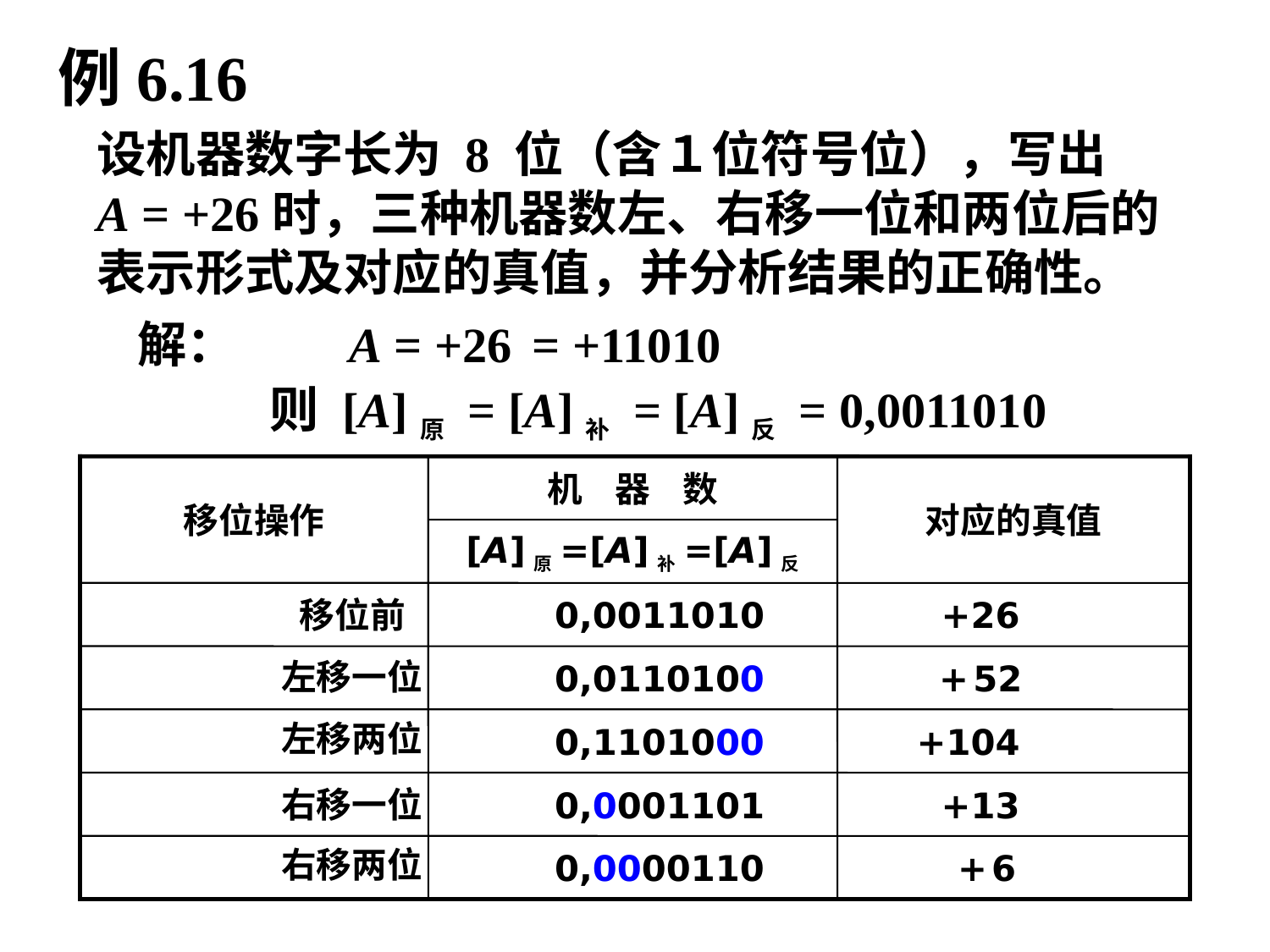

例6.16
设机器数字长为 8 位（含１位符号位），写出
A = +26时，三种机器数左、右移一位和两位后的表示形式及对应的真值，并分析结果的正确性。
解：
A = +26
= +11010
则 [A]原 = [A]补 = [A]反 = 0,0011010
移位操作

机    器    数
对应的真值
[A]原=[A]补=[A]反
移位前
0,0011010
  +26
左移一位
0,0110100
  + 52
左移两位

0,1101000
+104
右移一位
0,0001101
  +13
右移两位

0,0000110
   + 6